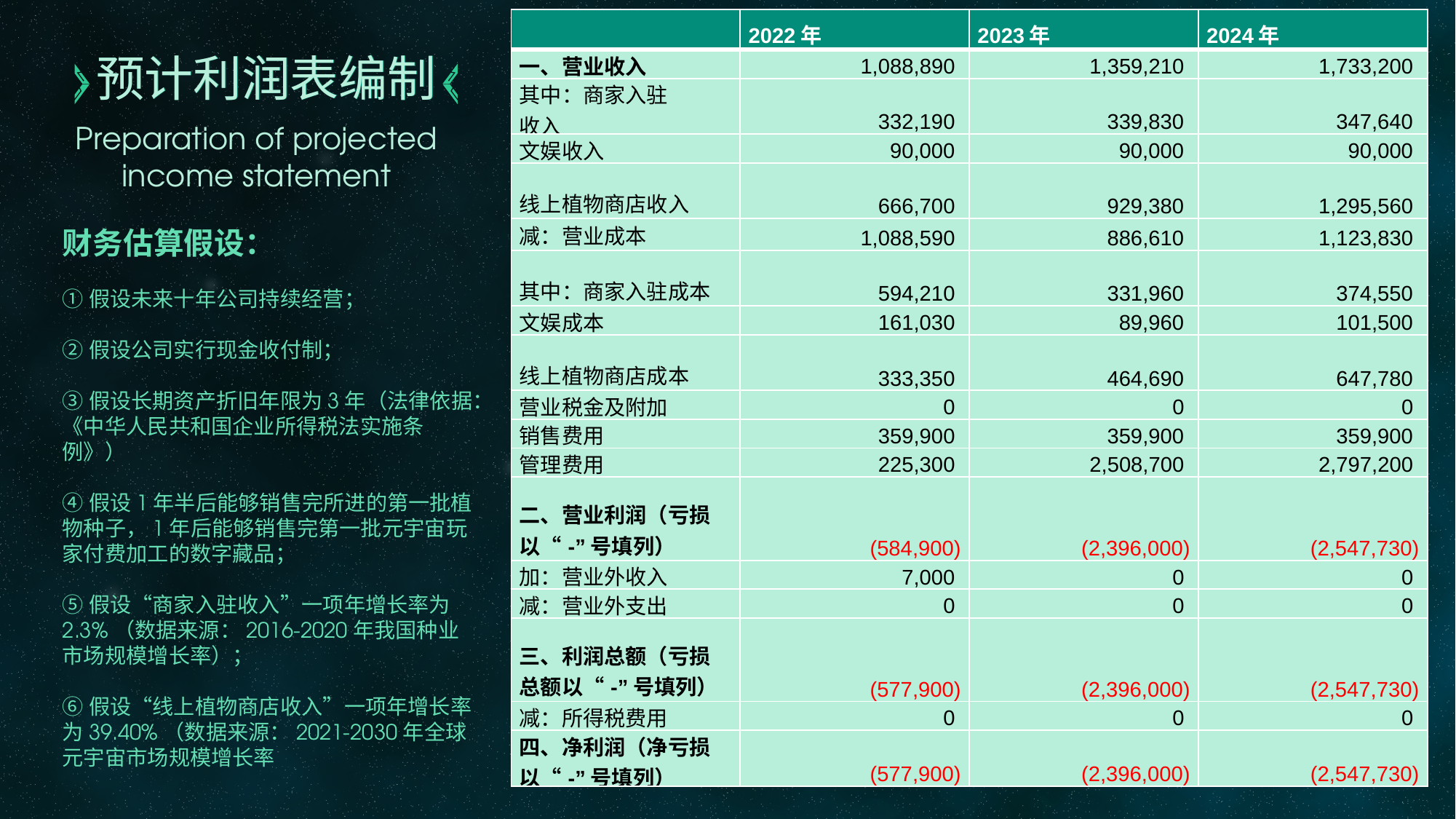

|  | 2022年 | 2023年 | 2024年 |
| --- | --- | --- | --- |
| 一、营业收入 | 1,088,890 | 1,359,210 | 1,733,200 |
| 其中：商家入驻 收入 | 332,190 | 339,830 | 347,640 |
| 文娱收入 | 90,000 | 90,000 | 90,000 |
| 线上植物商店收入 | 666,700 | 929,380 | 1,295,560 |
| 减：营业成本 | 1,088,590 | 886,610 | 1,123,830 |
| 其中：商家入驻成本 | 594,210 | 331,960 | 374,550 |
| 文娱成本 | 161,030 | 89,960 | 101,500 |
| 线上植物商店成本 | 333,350 | 464,690 | 647,780 |
| 营业税金及附加 | 0 | 0 | 0 |
| 销售费用 | 359,900 | 359,900 | 359,900 |
| 管理费用 | 225,300 | 2,508,700 | 2,797,200 |
| 二、营业利润（亏损以“-”号填列） | (584,900) | (2,396,000) | (2,547,730) |
| 加：营业外收入 | 7,000 | 0 | 0 |
| 减：营业外支出 | 0 | 0 | 0 |
| 三、利润总额（亏损总额以“-”号填列） | (577,900) | (2,396,000) | (2,547,730) |
| 减：所得税费用 | 0 | 0 | 0 |
| 四、净利润（净亏损以“-”号填列） | (577,900) | (2,396,000) | (2,547,730) |
预计利润表编制
预计利润表编制

Preparation of projected income statement
财务估算假设：

①假设未来十年公司持续经营；

②假设公司实行现金收付制；

③假设长期资产折旧年限为3年（法律依据：
《中华人民共和国企业所得税法实施条例》）

④假设1年半后能够销售完所进的第一批植物种子，1年后能够销售完第一批元宇宙玩家付费加工的数字藏品；

⑤假设“商家入驻收入”一项年增长率为2.3%（数据来源：2016-2020年我国种业市场规模增长率）；

⑥假设“线上植物商店收入”一项年增长率为39.40%（数据来源：2021-2030年全球元宇宙市场规模增长率